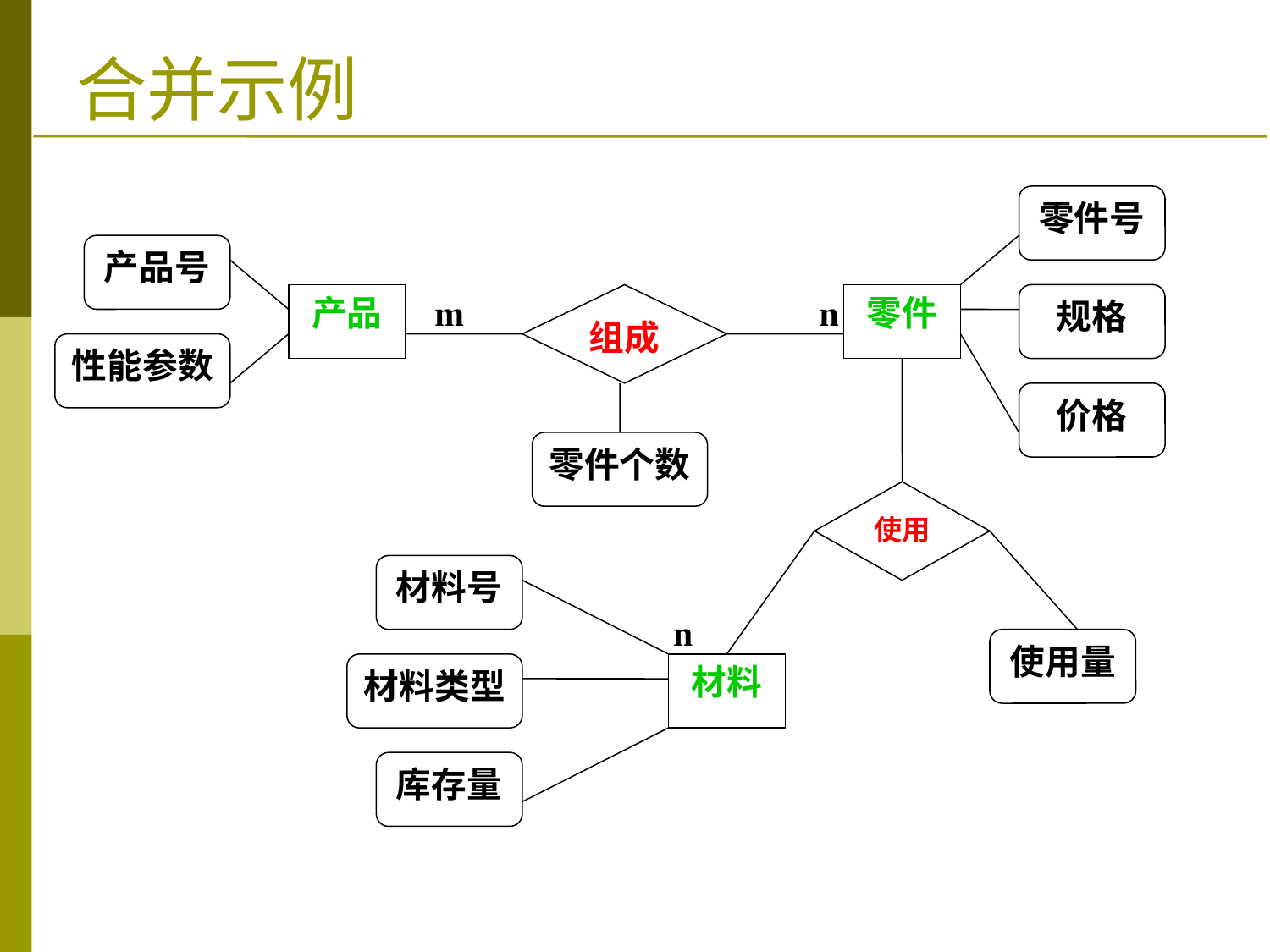

# 合并示例
零件号
产品号

产品
m
组成
n
零件
规格

性能参数

价格
零件个数
使用

材料号

n
使用量
材料类型
材料

库存量